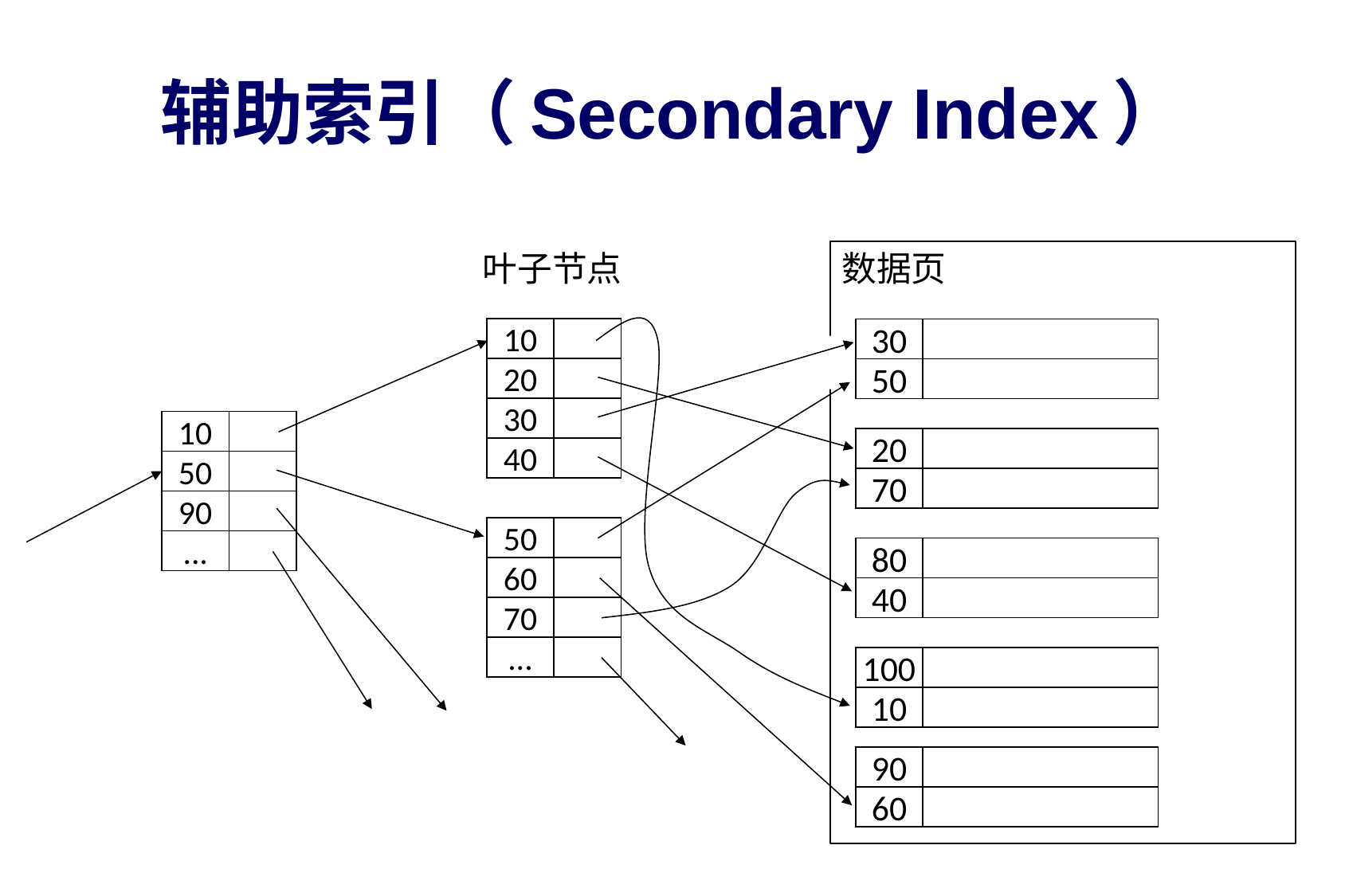

# 辅助索引（Secondary Index）
叶子节点
数据页

10

20

30

40

50

60

70

...

30

50

10

50

90

...

20

70

80

40

100

10

90

60